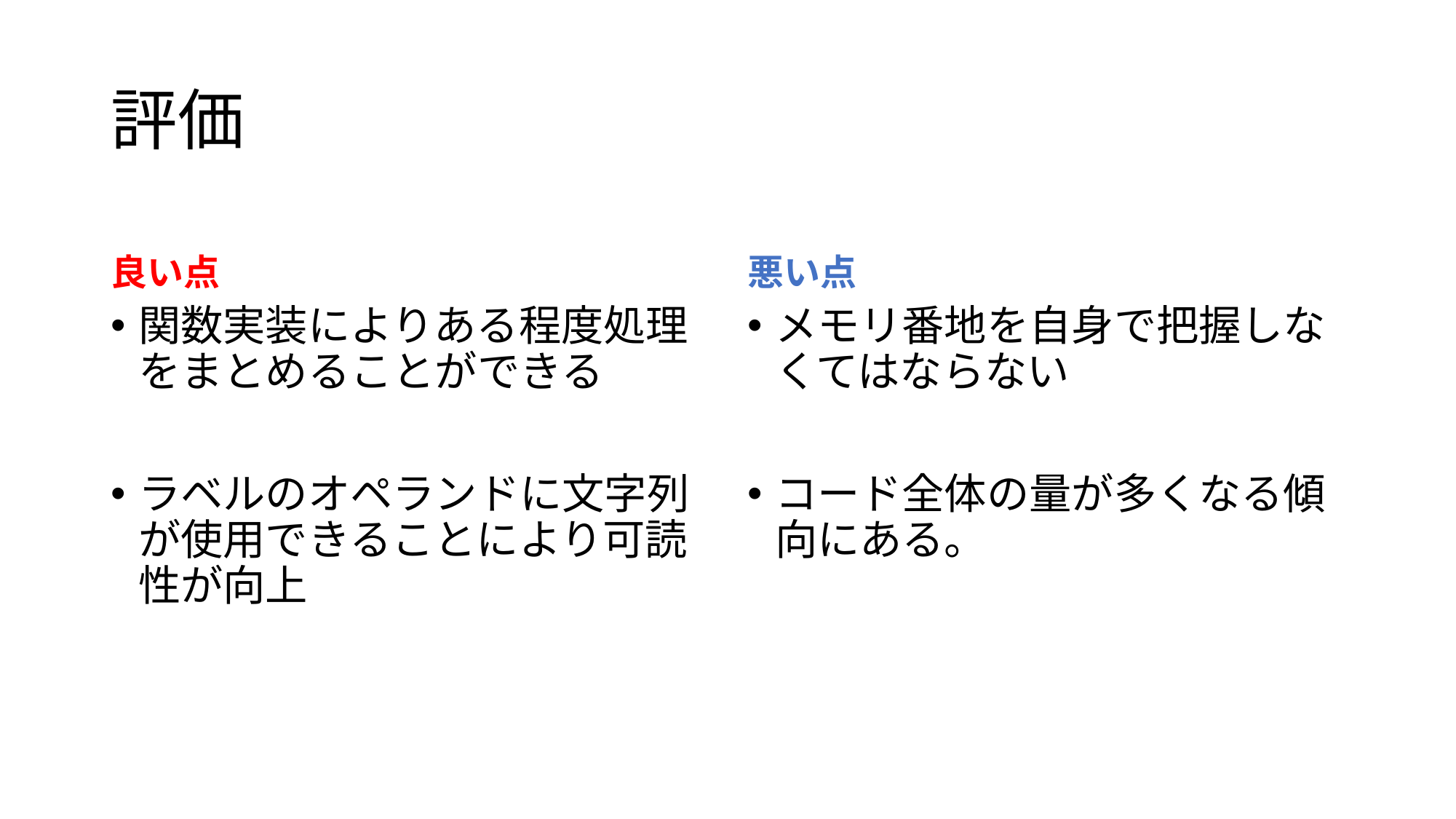

# 評価
良い点
悪い点
関数実装によりある程度処理をまとめることができる

ラベルのオペランドに文字列が使用できることにより可読性が向上

メモリ番地を自身で把握しなくてはならない

コード全体の量が多くなる傾向にある。